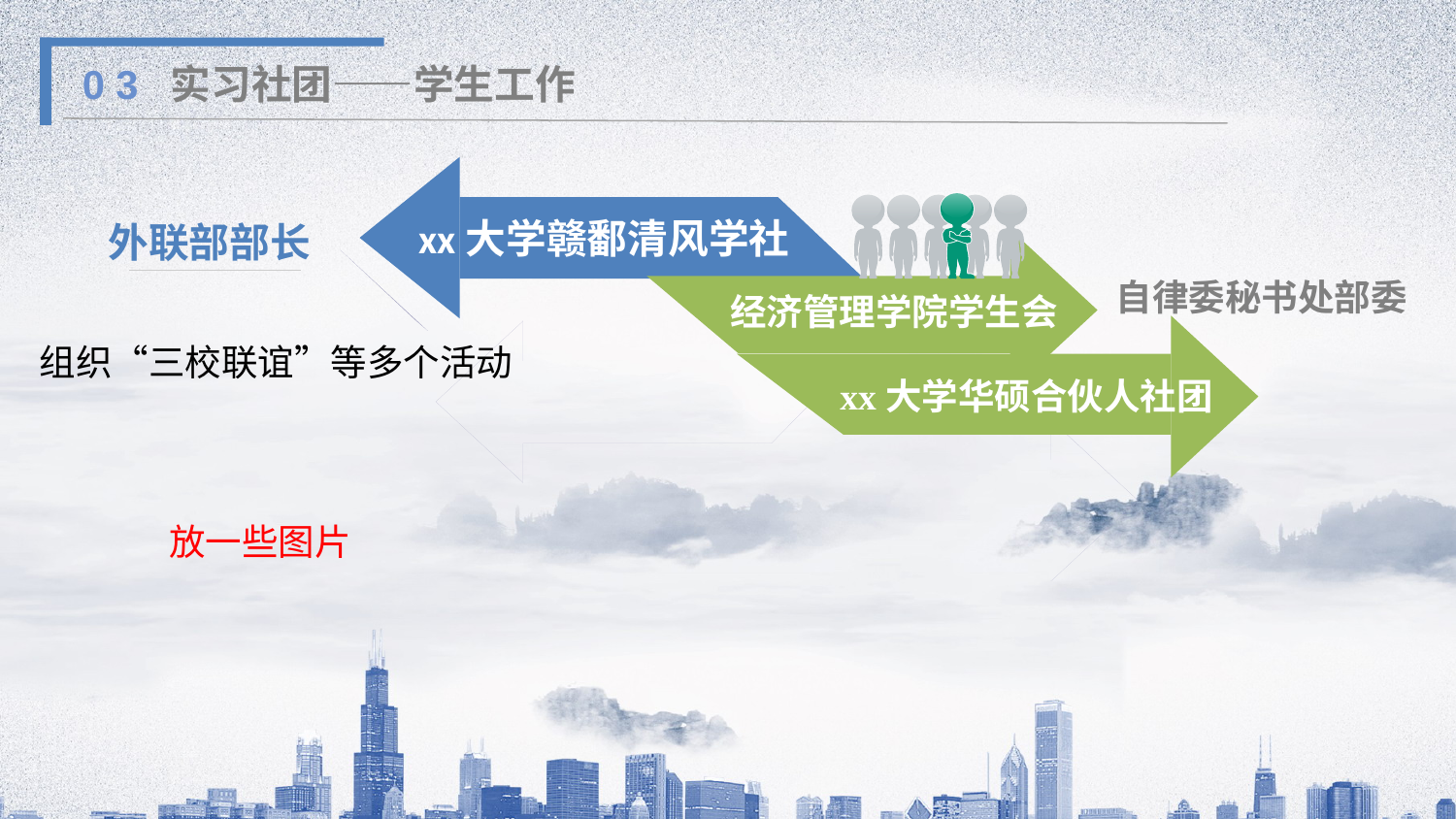

0 3  实习社团——学生工作

xx大学赣鄱清风学社

外联部部长

经济管理学院学生会

xx大学华硕合伙人社团

自律委秘书处部委

组织“三校联谊”等多个活动

放一些图片